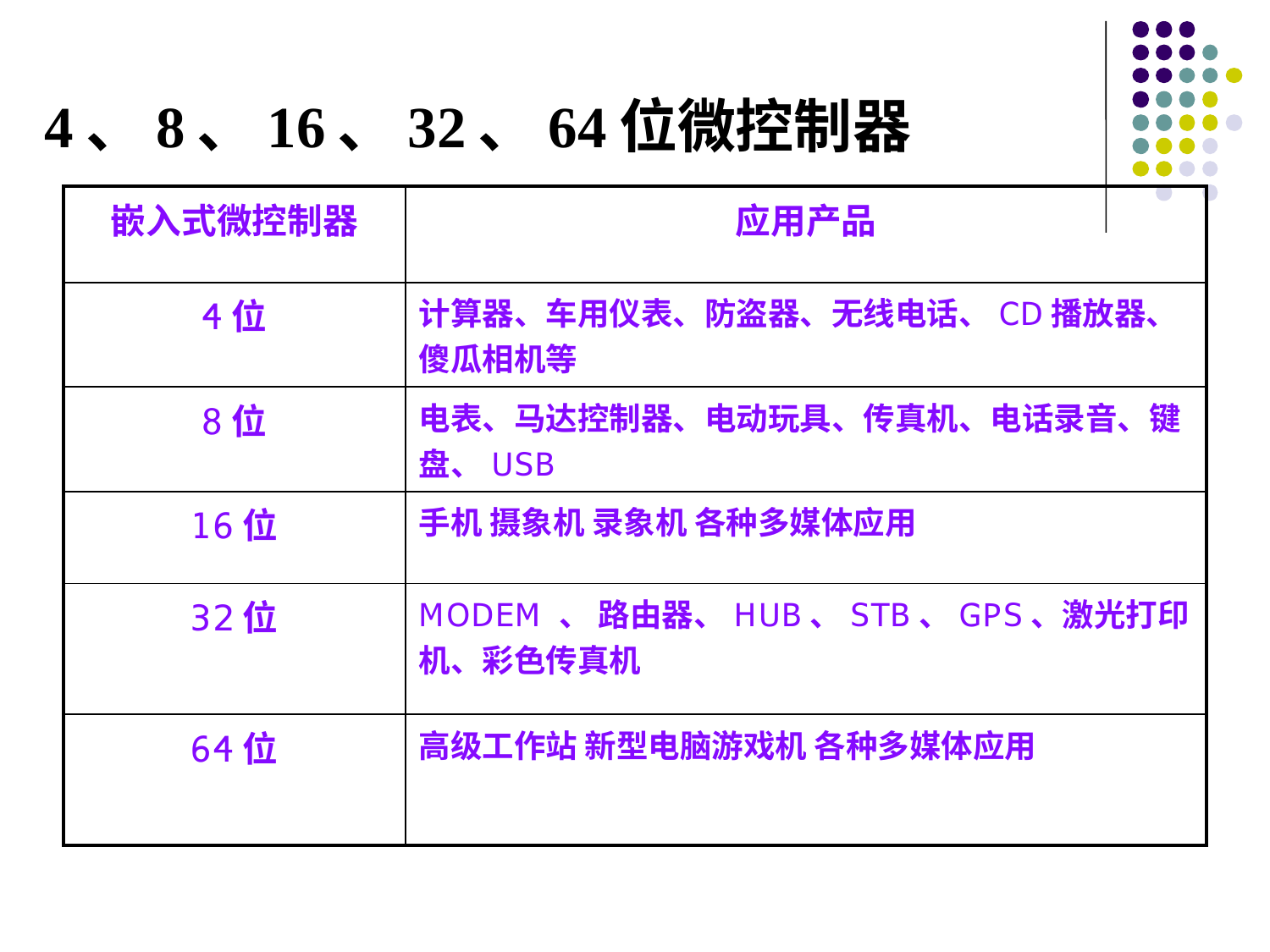

# 4、8、16、32、64位微控制器
| 嵌入式微控制器 | 应用产品 |
| --- | --- |
| 4位 | 计算器、车用仪表、防盗器、无线电话、CD播放器、傻瓜相机等 |
| 8位 | 电表、马达控制器、电动玩具、传真机、电话录音、键盘、USB |
| 16位 | 手机 摄象机 录象机 各种多媒体应用 |
| 32位 | MODEM 、 路由器、HUB、STB、GPS、激光打印机、彩色传真机 |
| 64位 | 高级工作站 新型电脑游戏机 各种多媒体应用 |